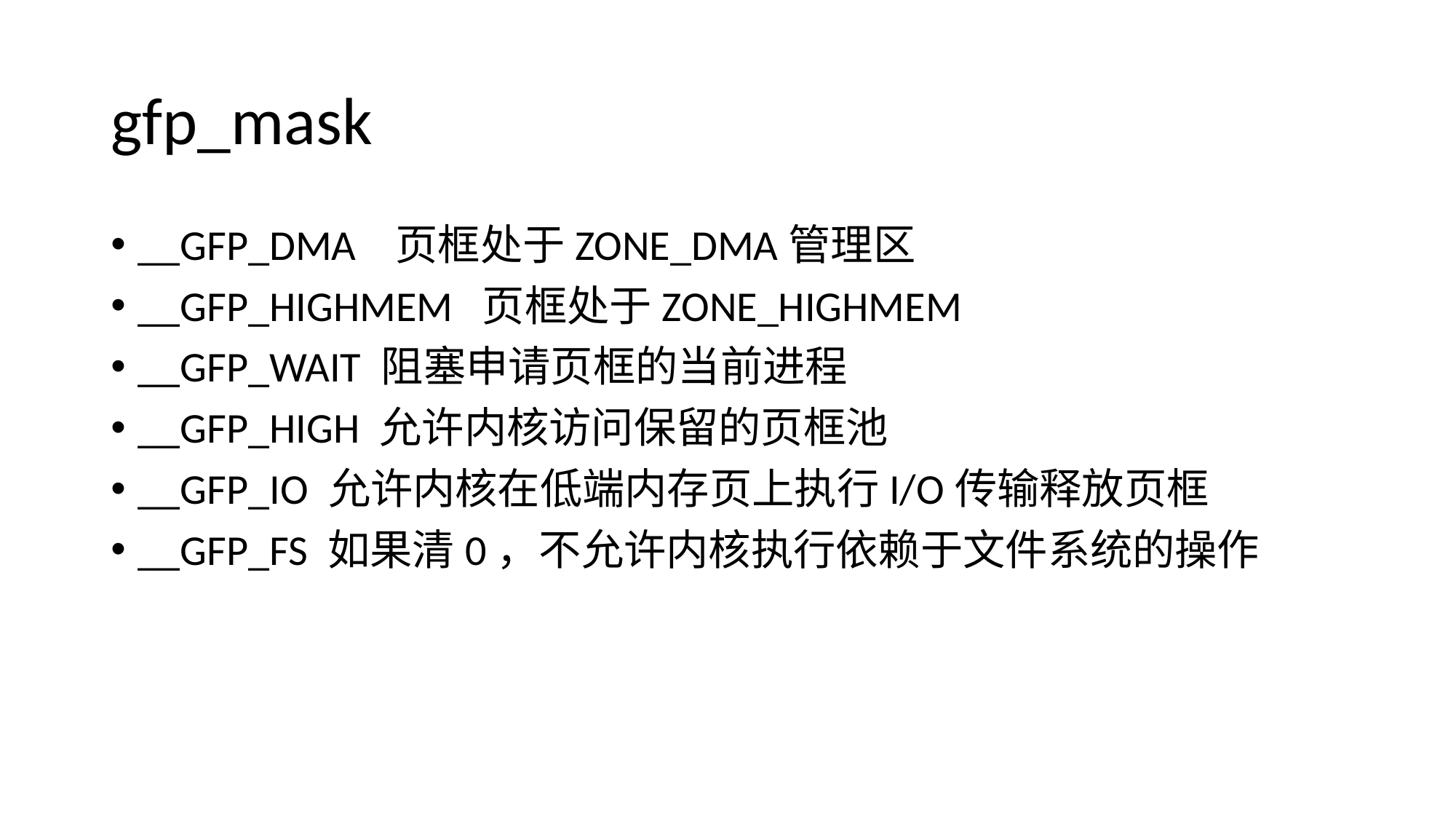

# gfp_mask
__GFP_DMA   页框处于ZONE_DMA管理区
__GFP_HIGHMEM  页框处于ZONE_HIGHMEM
__GFP_WAIT 阻塞申请页框的当前进程
__GFP_HIGH 允许内核访问保留的页框池
__GFP_IO 允许内核在低端内存页上执行I/O传输释放页框
__GFP_FS 如果清0，不允许内核执行依赖于文件系统的操作